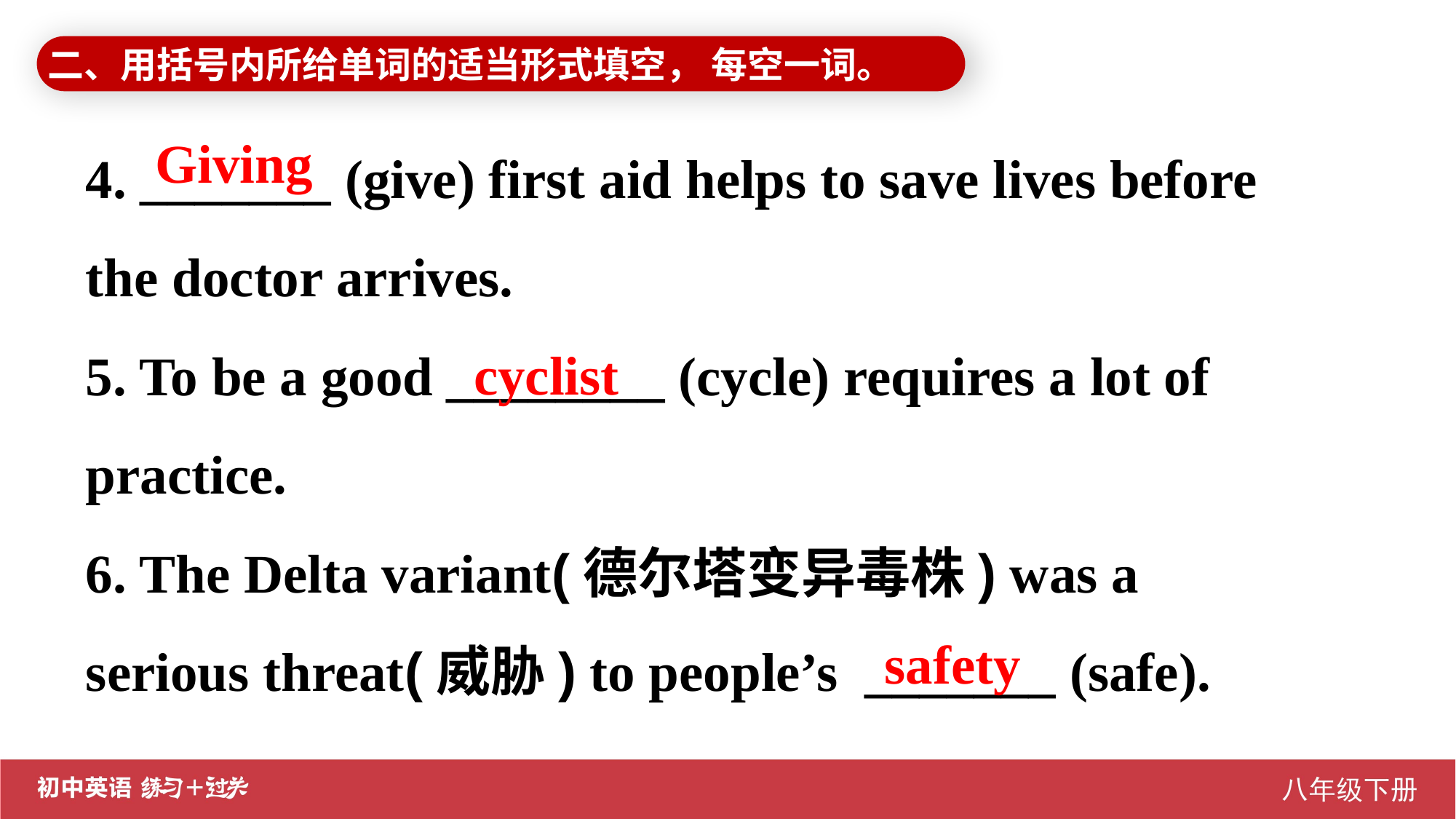

二、用括号内所给单词的适当形式填空， 每空一词。
4. _______ (give) first aid helps to save lives before the doctor arrives.
5. To be a good ________ (cycle) requires a lot of practice.
6. The Delta variant(德尔塔变异毒株) was a serious threat(威胁) to people’s  _______ (safe).
Giving
cyclist
safety